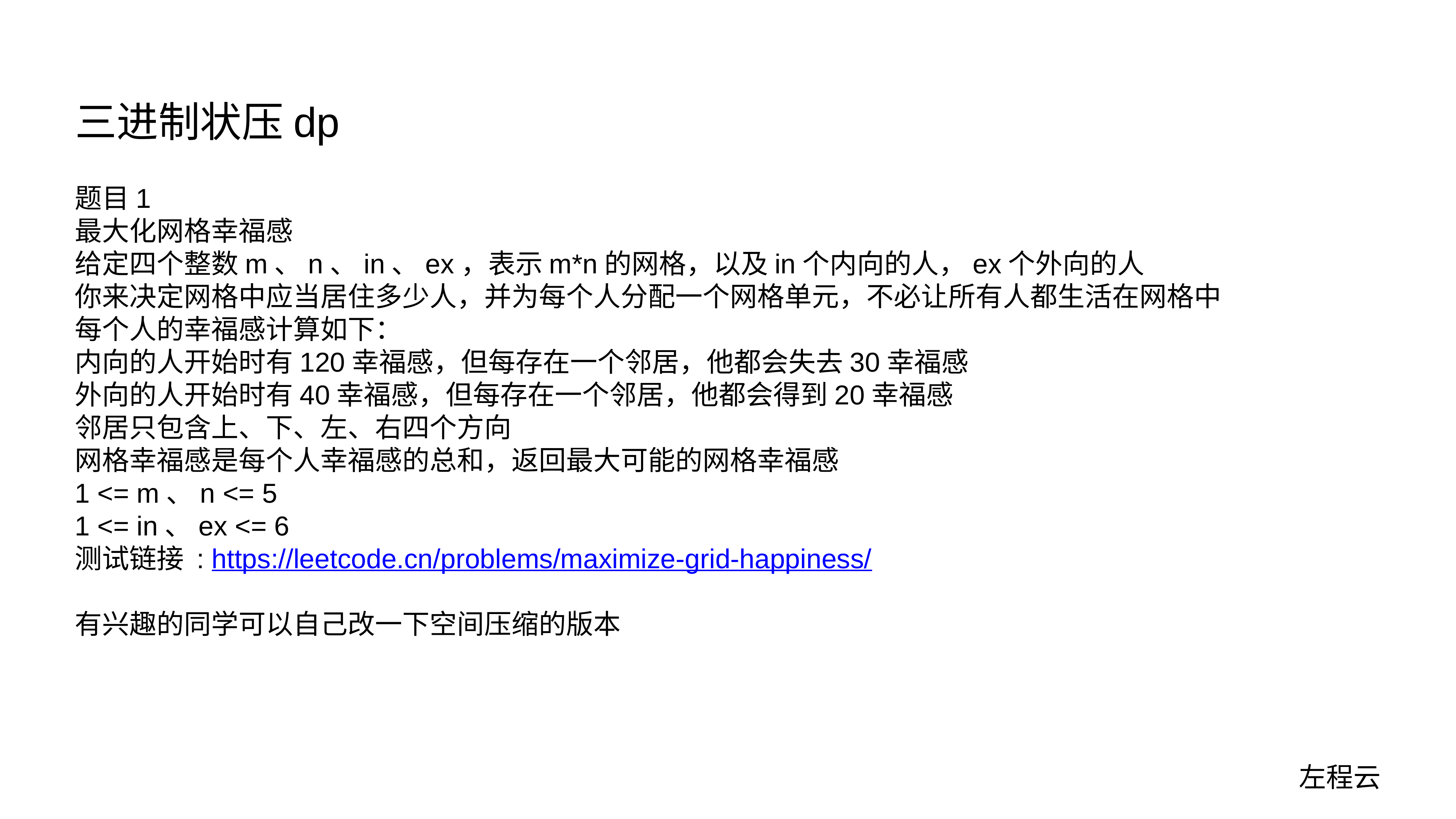

# 三进制状压dp
题目1
最大化网格幸福感
给定四个整数m、n、in、ex，表示m*n的网格，以及in个内向的人，ex个外向的人
你来决定网格中应当居住多少人，并为每个人分配一个网格单元，不必让所有人都生活在网格中
每个人的幸福感计算如下：
内向的人开始时有120幸福感，但每存在一个邻居，他都会失去30幸福感
外向的人开始时有40幸福感，但每存在一个邻居，他都会得到20幸福感
邻居只包含上、下、左、右四个方向
网格幸福感是每个人幸福感的总和，返回最大可能的网格幸福感
1 <= m、n <= 5
1 <= in、ex <= 6
测试链接 : https://leetcode.cn/problems/maximize-grid-happiness/

有兴趣的同学可以自己改一下空间压缩的版本
左程云